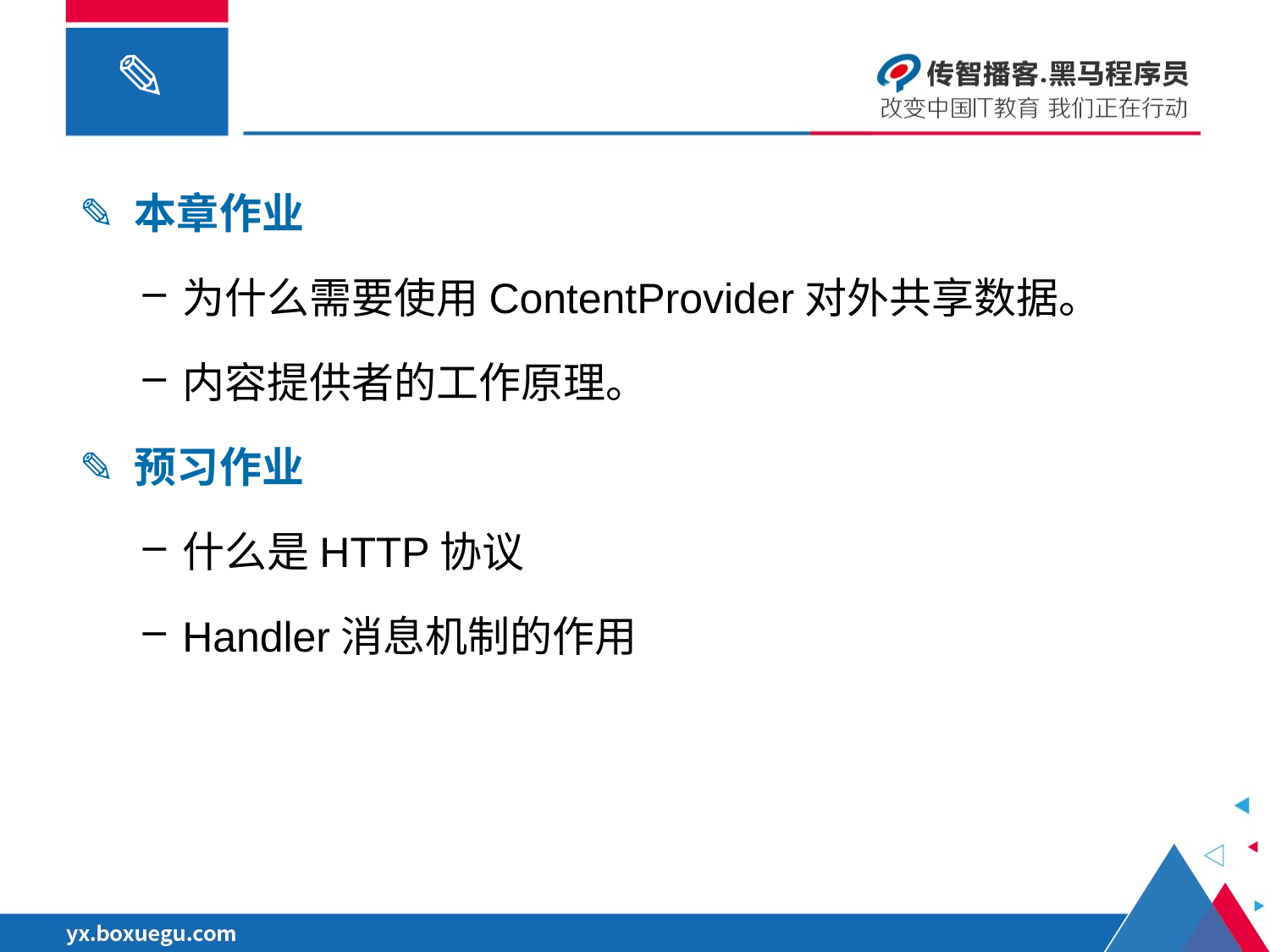

✎ 本章作业
为什么需要使用ContentProvider对外共享数据。
内容提供者的工作原理。
✎ 预习作业
什么是HTTP协议
Handler消息机制的作用